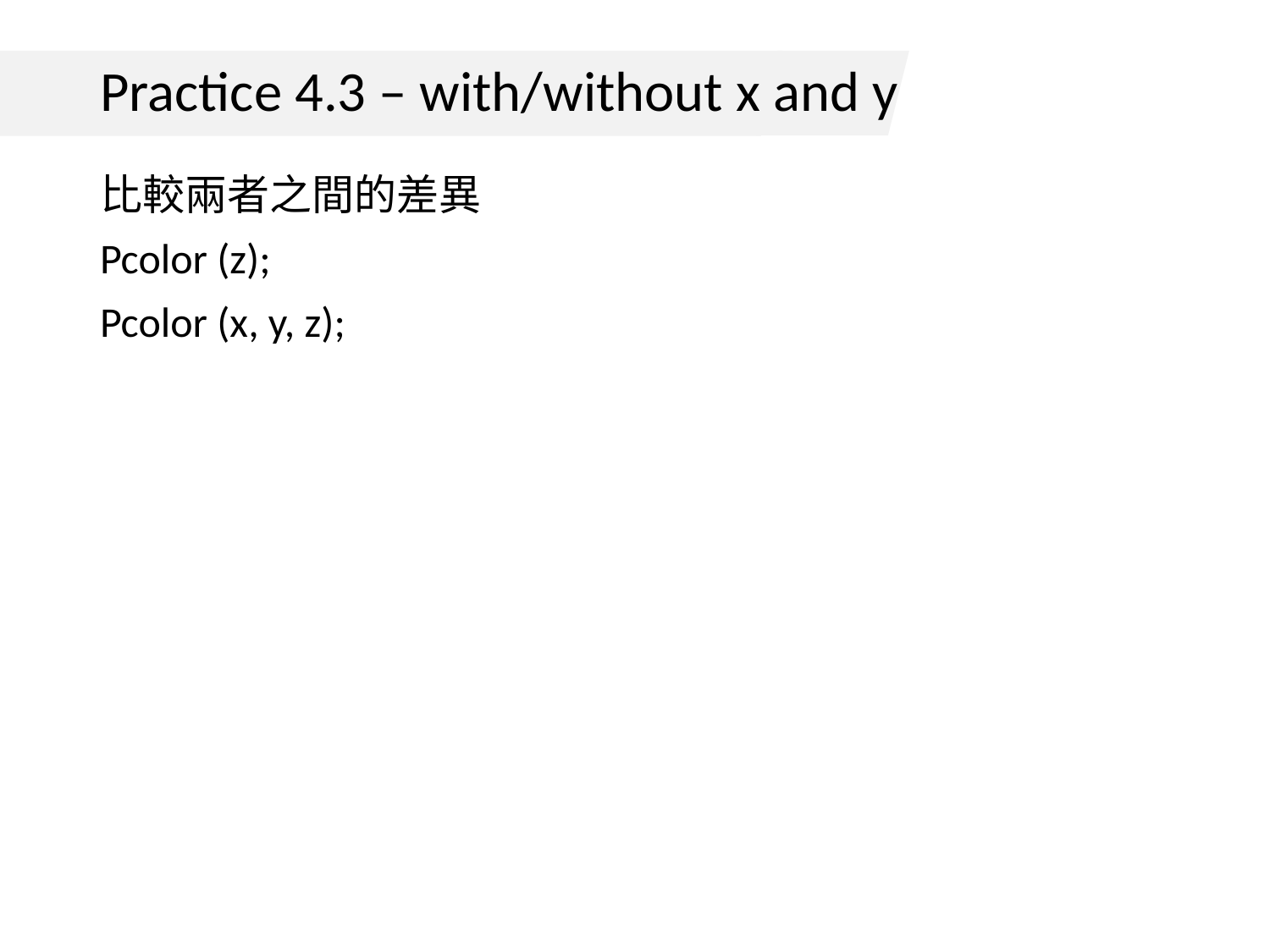

# Practice 4.3 – with/without x and y

比較兩者之間的差異
Pcolor (z);
Pcolor (x, y, z);